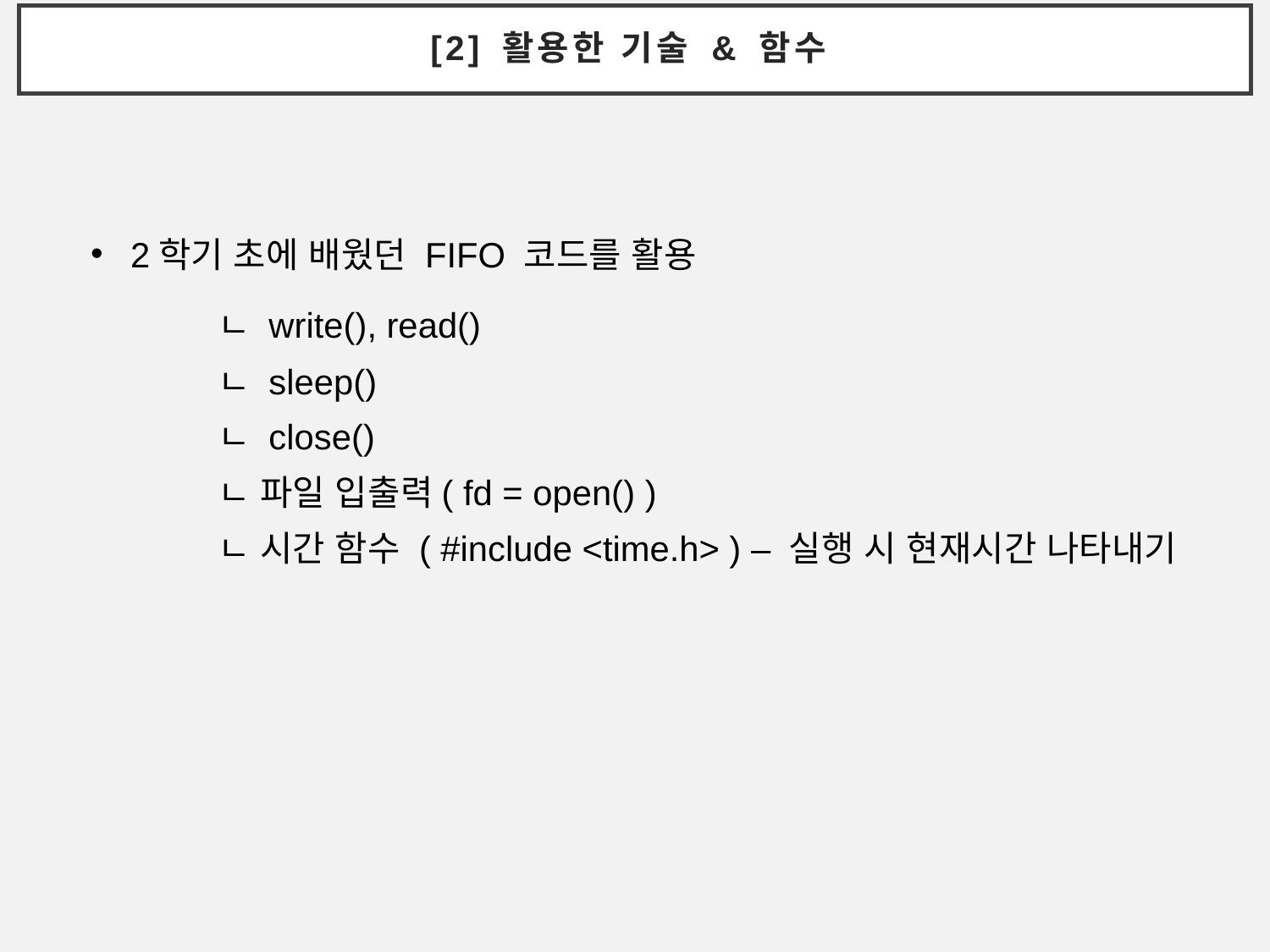

[2] 활용한 기술 & 함수
2학기 초에 배웠던 FIFO 코드를 활용

	ㄴ write(), read()

	ㄴ sleep()

	ㄴ close()

	ㄴ 파일 입출력( fd = open() )

	ㄴ 시간 함수 ( #include <time.h> ) – 실행 시 현재시간 나타내기